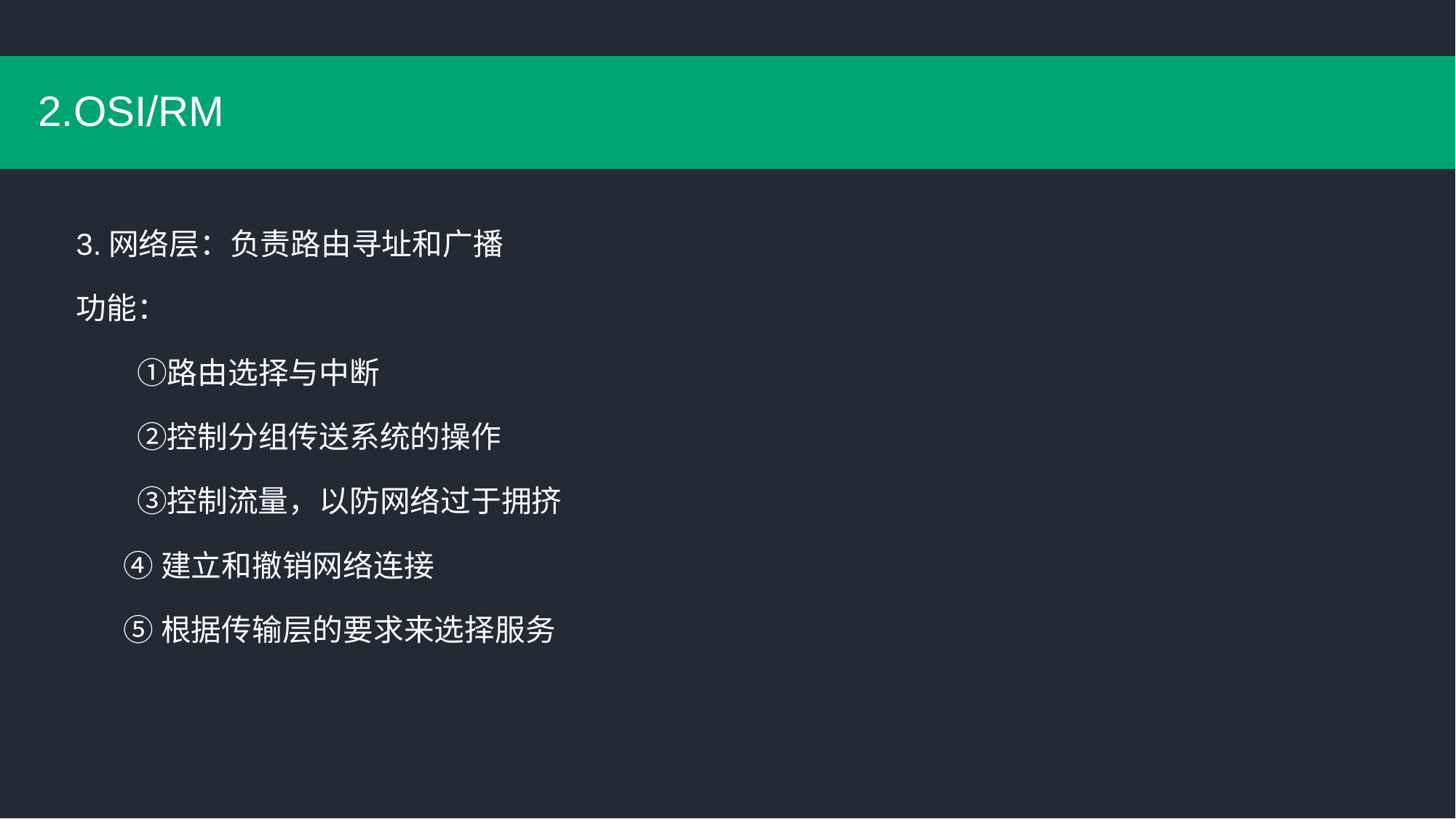

# 2.OSI/RM
3.网络层：负责路由寻址和广播
功能：
　　①路由选择与中断
　　②控制分组传送系统的操作
　　③控制流量，以防网络过于拥挤
       ④建立和撤销网络连接
       ⑤根据传输层的要求来选择服务